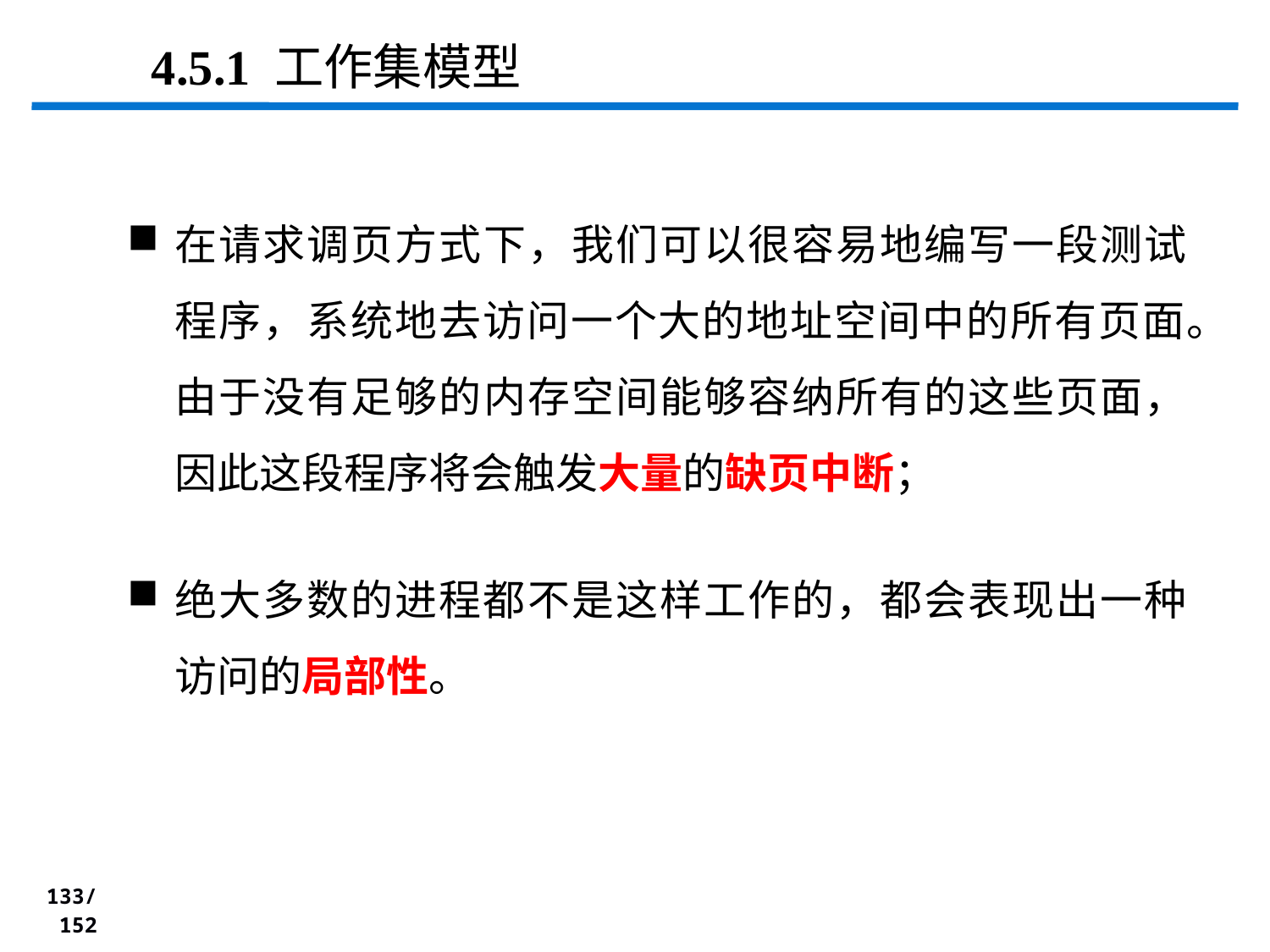

4.5.1 工作集模型
在请求调页方式下，我们可以很容易地编写一段测试程序，系统地去访问一个大的地址空间中的所有页面。由于没有足够的内存空间能够容纳所有的这些页面，因此这段程序将会触发大量的缺页中断；

绝大多数的进程都不是这样工作的，都会表现出一种访问的局部性。